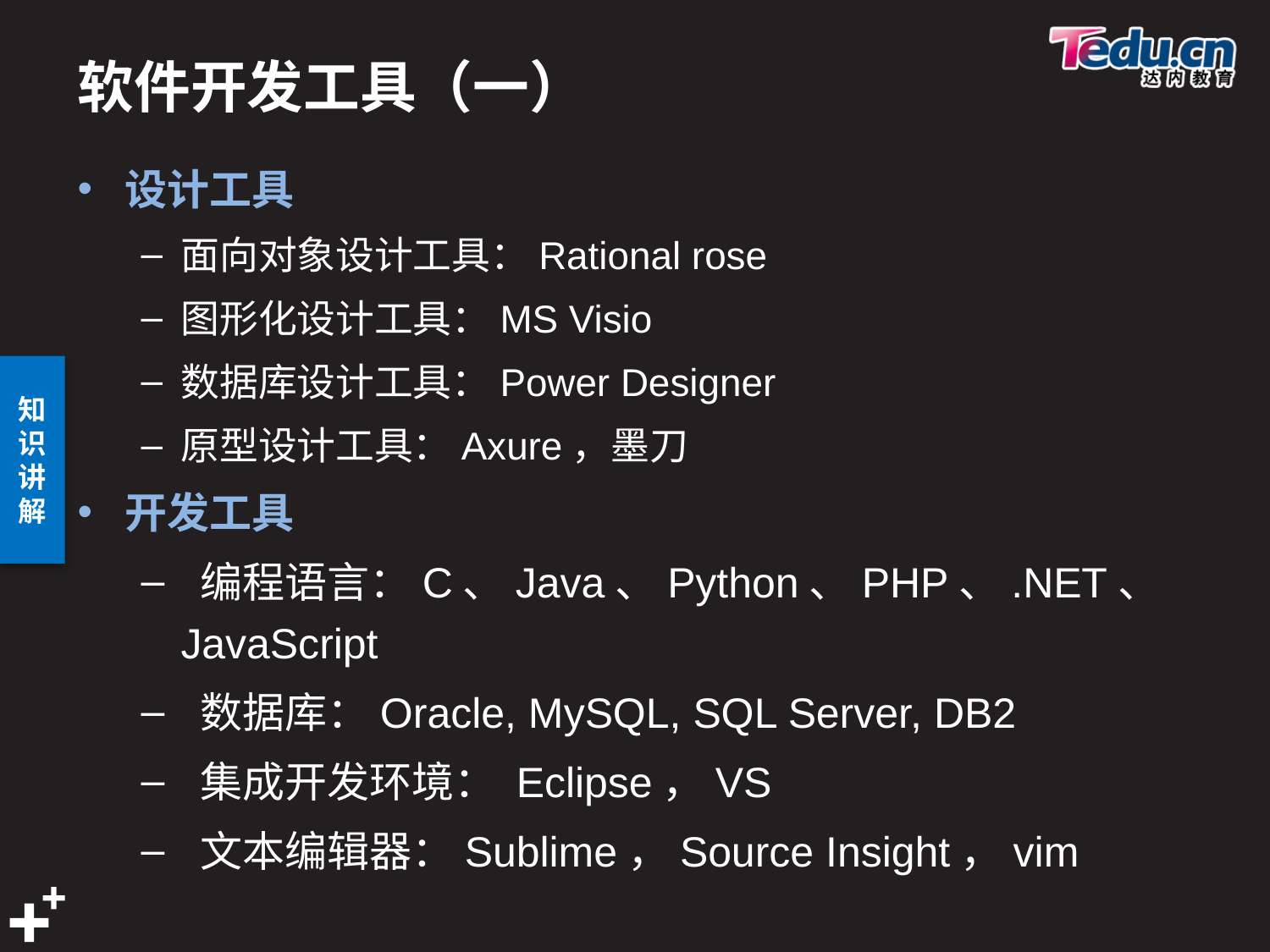

# 软件开发工具（一）
设计工具
面向对象设计工具：Rational rose
图形化设计工具：MS Visio
数据库设计工具：Power Designer
原型设计工具：Axure，墨刀
开发工具
 编程语言：C、Java、Python、PHP、.NET、JavaScript
 数据库：Oracle, MySQL, SQL Server, DB2
 集成开发环境： Eclipse，VS
 文本编辑器：Sublime，Source Insight，vim